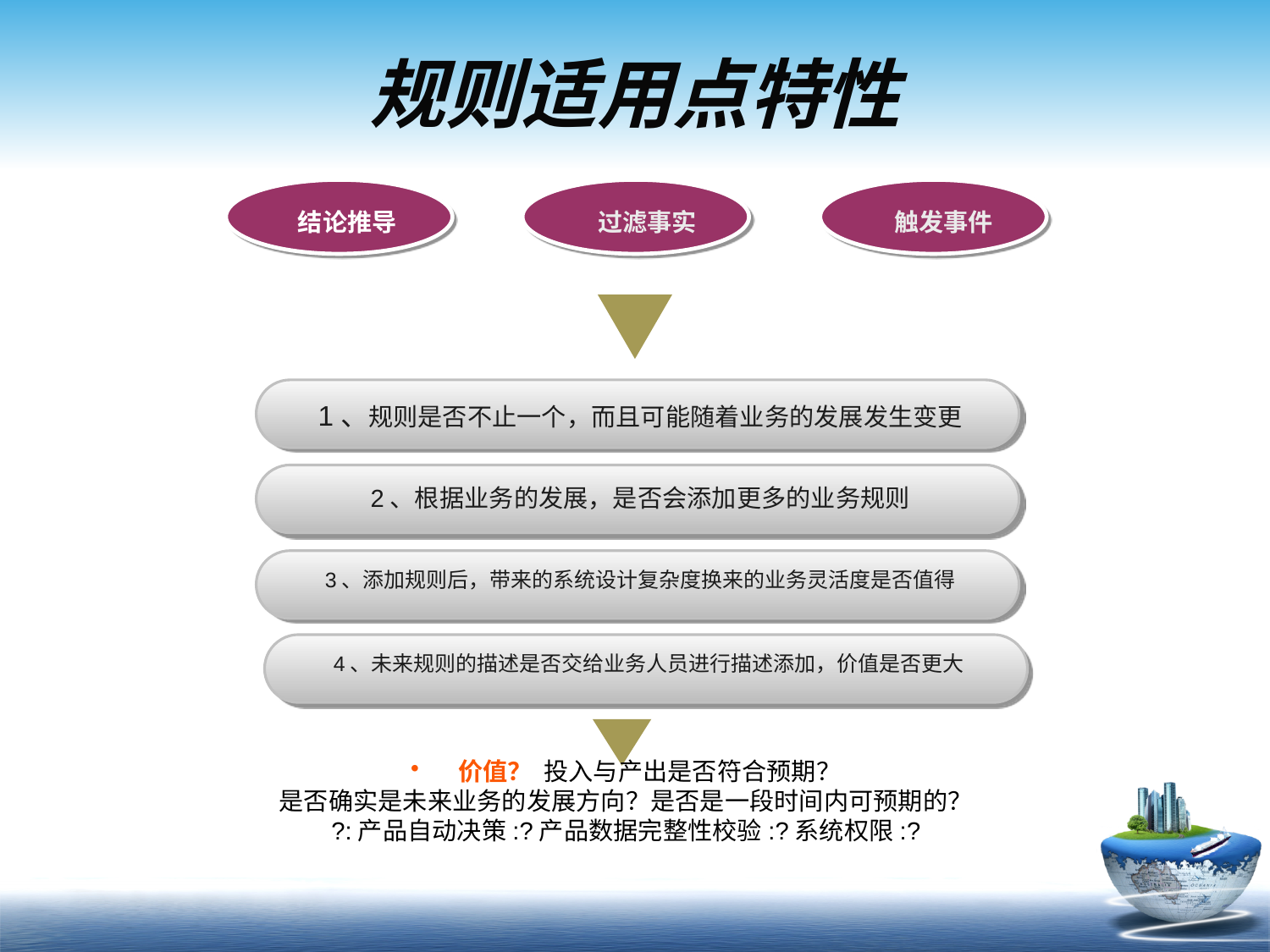

# 规则适用点特性

结论推导
过滤事实
触发事件

1、规则是否不止一个，而且可能随着业务的发展发生变更

2、根据业务的发展，是否会添加更多的业务规则

3、添加规则后，带来的系统设计复杂度换来的业务灵活度是否值得

4、未来规则的描述是否交给业务人员进行描述添加，价值是否更大

  价值？  投入与产出是否符合预期？
是否确实是未来业务的发展方向？是否是一段时间内可预期的？
?:产品自动决策:?产品数据完整性校验:?系统权限:?